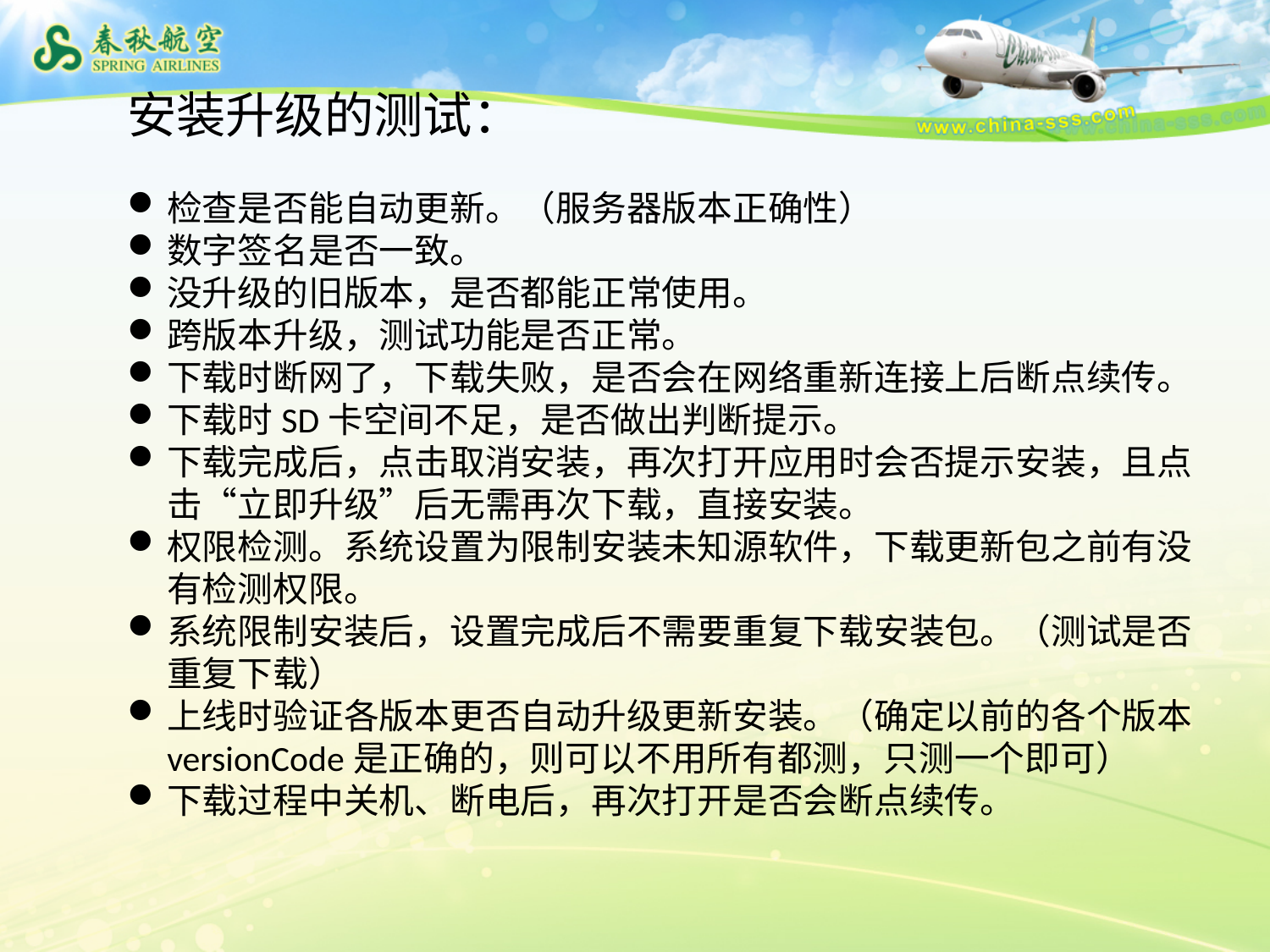

安装升级的测试：

检查是否能自动更新。（服务器版本正确性）
数字签名是否一致。
没升级的旧版本，是否都能正常使用。
跨版本升级，测试功能是否正常。
下载时断网了，下载失败，是否会在网络重新连接上后断点续传。
下载时SD卡空间不足，是否做出判断提示。
下载完成后，点击取消安装，再次打开应用时会否提示安装，且点击“立即升级”后无需再次下载，直接安装。
权限检测。系统设置为限制安装未知源软件，下载更新包之前有没有检测权限。
系统限制安装后，设置完成后不需要重复下载安装包。（测试是否重复下载）
上线时验证各版本更否自动升级更新安装。（确定以前的各个版本versionCode是正确的，则可以不用所有都测，只测一个即可）
下载过程中关机、断电后，再次打开是否会断点续传。